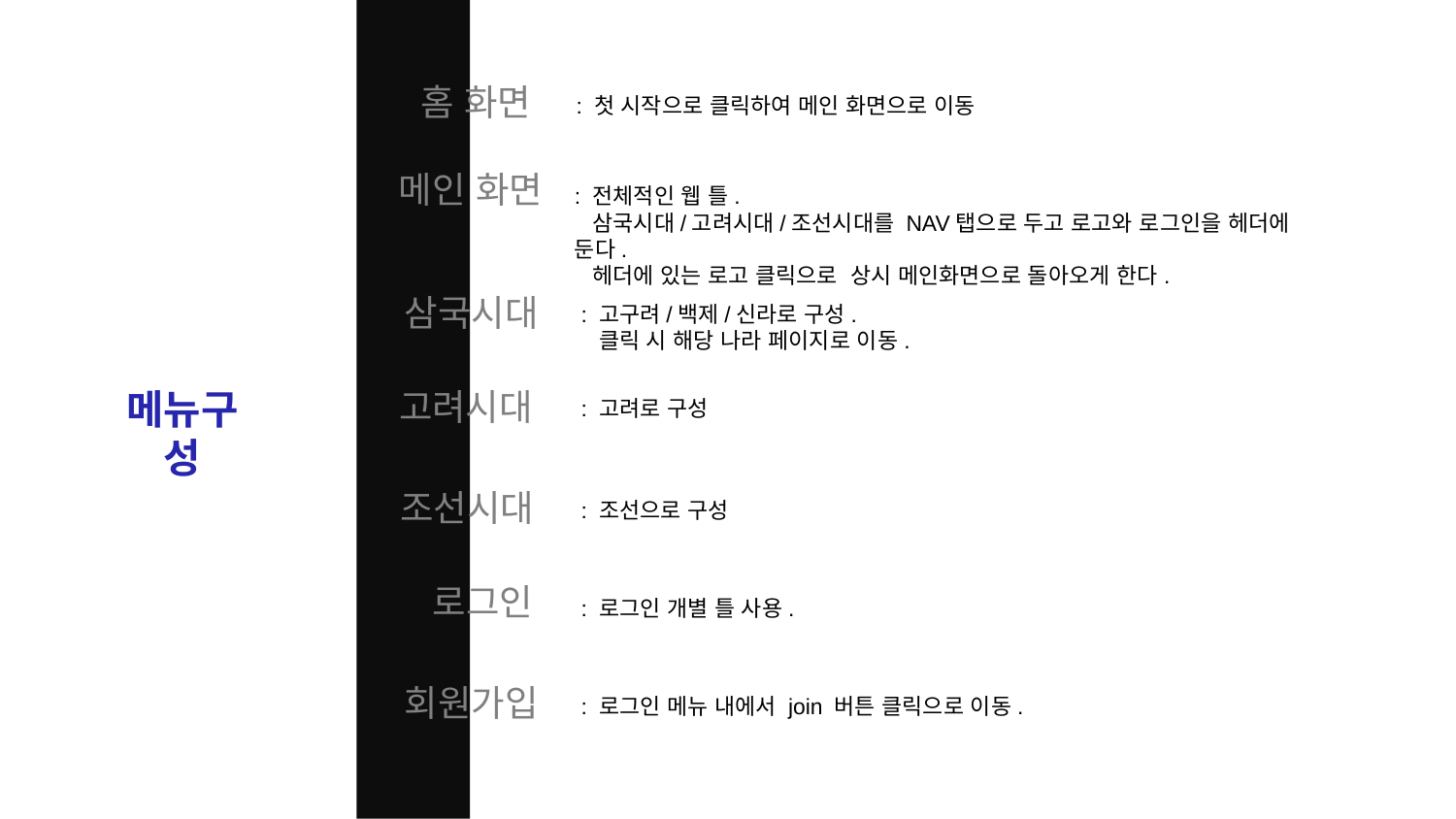

홈 화면
메뉴구성
: 첫 시작으로 클릭하여 메인 화면으로 이동
메인 화면
: 전체적인 웹 틀.
  삼국시대/고려시대/조선시대를 NAV탭으로 두고 로고와 로그인을 헤더에 둔다.
  헤더에 있는 로고 클릭으로  상시 메인화면으로 돌아오게 한다.

삼국시대
: 고구려/백제/신라로 구성.
  클릭 시 해당 나라 페이지로 이동.
고려시대
: 고려로 구성
조선시대
: 조선으로 구성
로그인
: 로그인 개별 틀 사용.
회원가입
: 로그인 메뉴 내에서 join 버튼 클릭으로 이동.